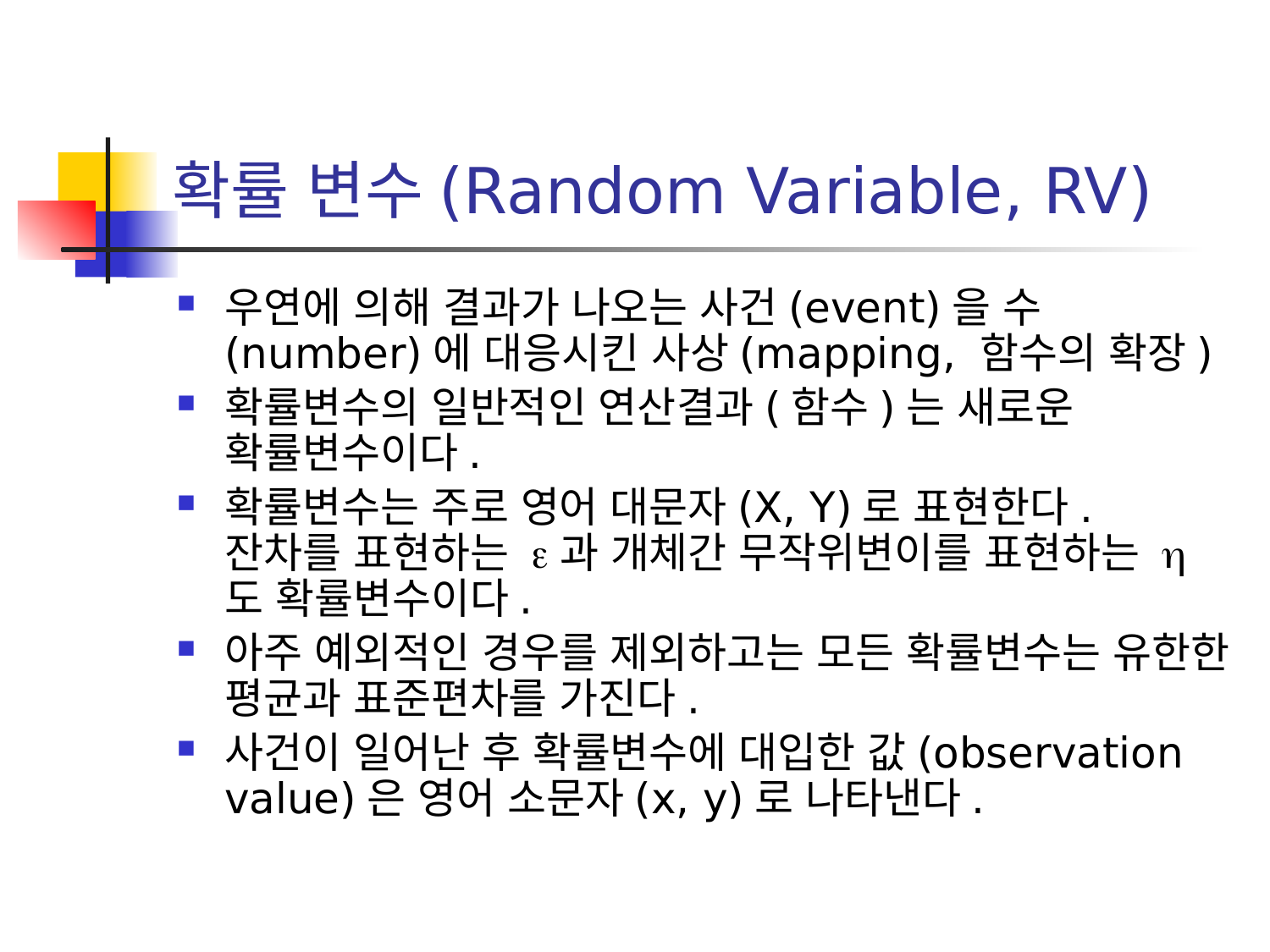

# 확률 변수(Random Variable, RV)
우연에 의해 결과가 나오는 사건(event)을 수(number)에 대응시킨 사상(mapping, 함수의 확장)
확률변수의 일반적인 연산결과(함수)는 새로운 확률변수이다.
확률변수는 주로 영어 대문자(X, Y)로 표현한다. 잔차를 표현하는 ε과 개체간 무작위변이를 표현하는 η도 확률변수이다.
아주 예외적인 경우를 제외하고는 모든 확률변수는 유한한 평균과 표준편차를 가진다.
사건이 일어난 후 확률변수에 대입한 값(observation value)은 영어 소문자(x, y)로 나타낸다.